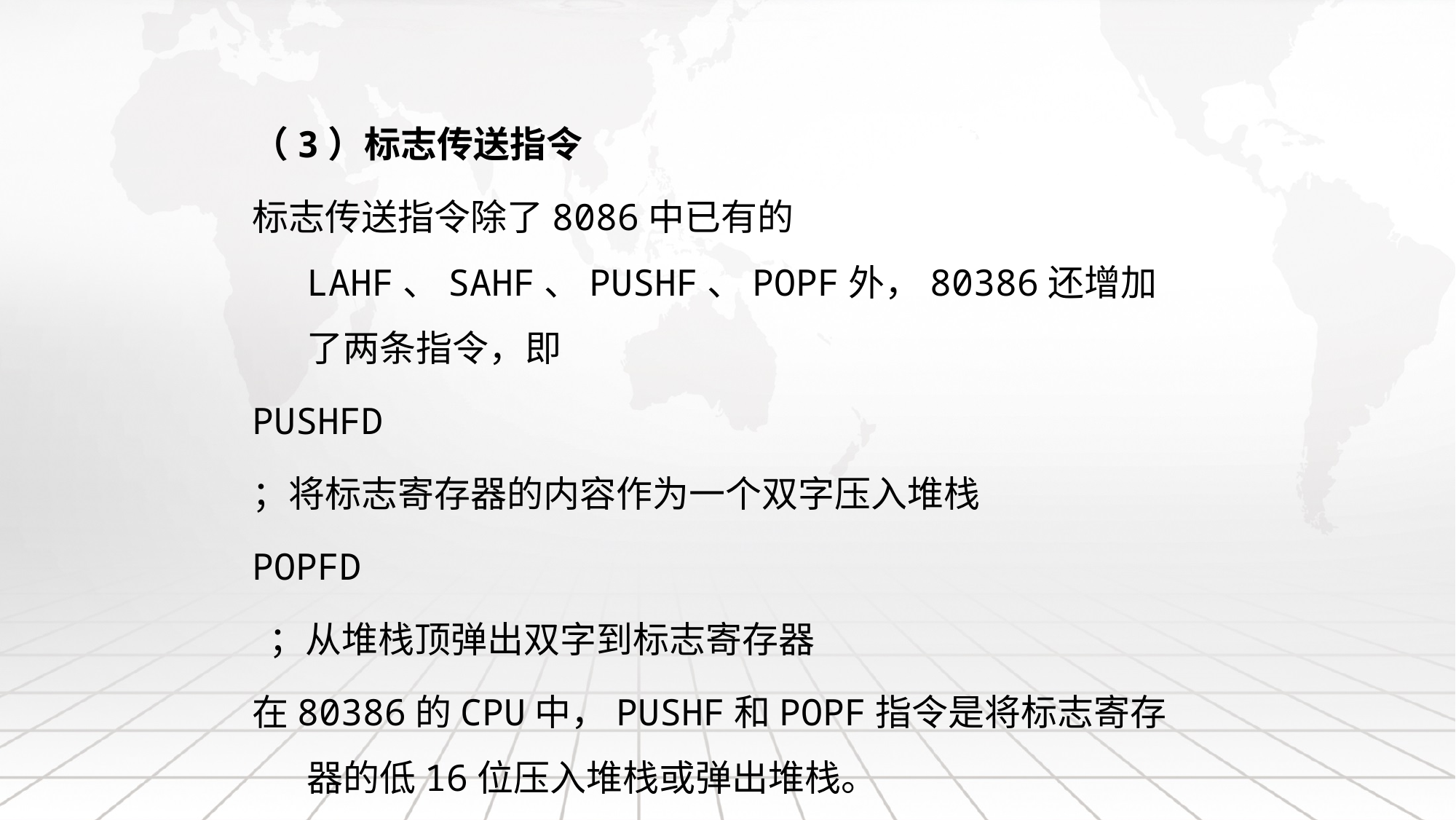

（3）标志传送指令
标志传送指令除了8086中已有的LAHF、SAHF、PUSHF、POPF外，80386还增加了两条指令，即
PUSHFD
；将标志寄存器的内容作为一个双字压入堆栈
POPFD
 ；从堆栈顶弹出双字到标志寄存器
在80386的CPU中，PUSHF和POPF指令是将标志寄存器的低16位压入堆栈或弹出堆栈。